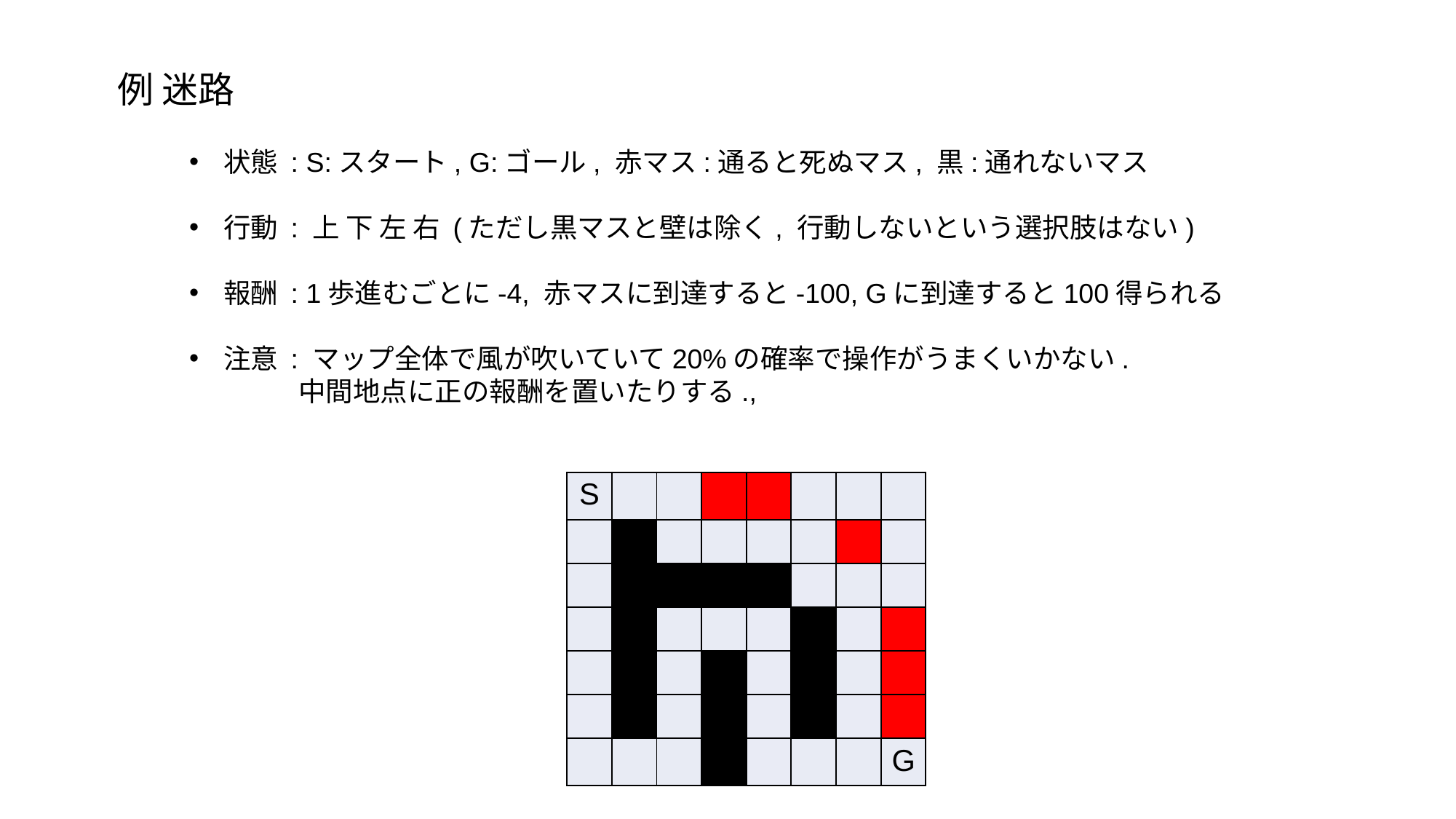

例 迷路
状態 : S:スタート, G:ゴール, 赤マス:通ると死ぬマス, 黒:通れないマス

行動 : 上 下 左 右 (ただし黒マスと壁は除く, 行動しないという選択肢はない)

報酬 : 1歩進むごとに-4, 赤マスに到達すると-100, Gに到達すると100得られる

注意 : マップ全体で風が吹いていて20%の確率で操作がうまくいかない.
中間地点に正の報酬を置いたりする.,
| S |  |  |  |  |  |  |  |
| --- | --- | --- | --- | --- | --- | --- | --- |
|  |  |  |  |  |  |  |  |
|  |  |  |  |  |  |  |  |
|  |  |  |  |  |  |  |  |
|  |  |  |  |  |  |  |  |
|  |  |  |  |  |  |  |  |
|  |  |  |  |  |  |  | G |